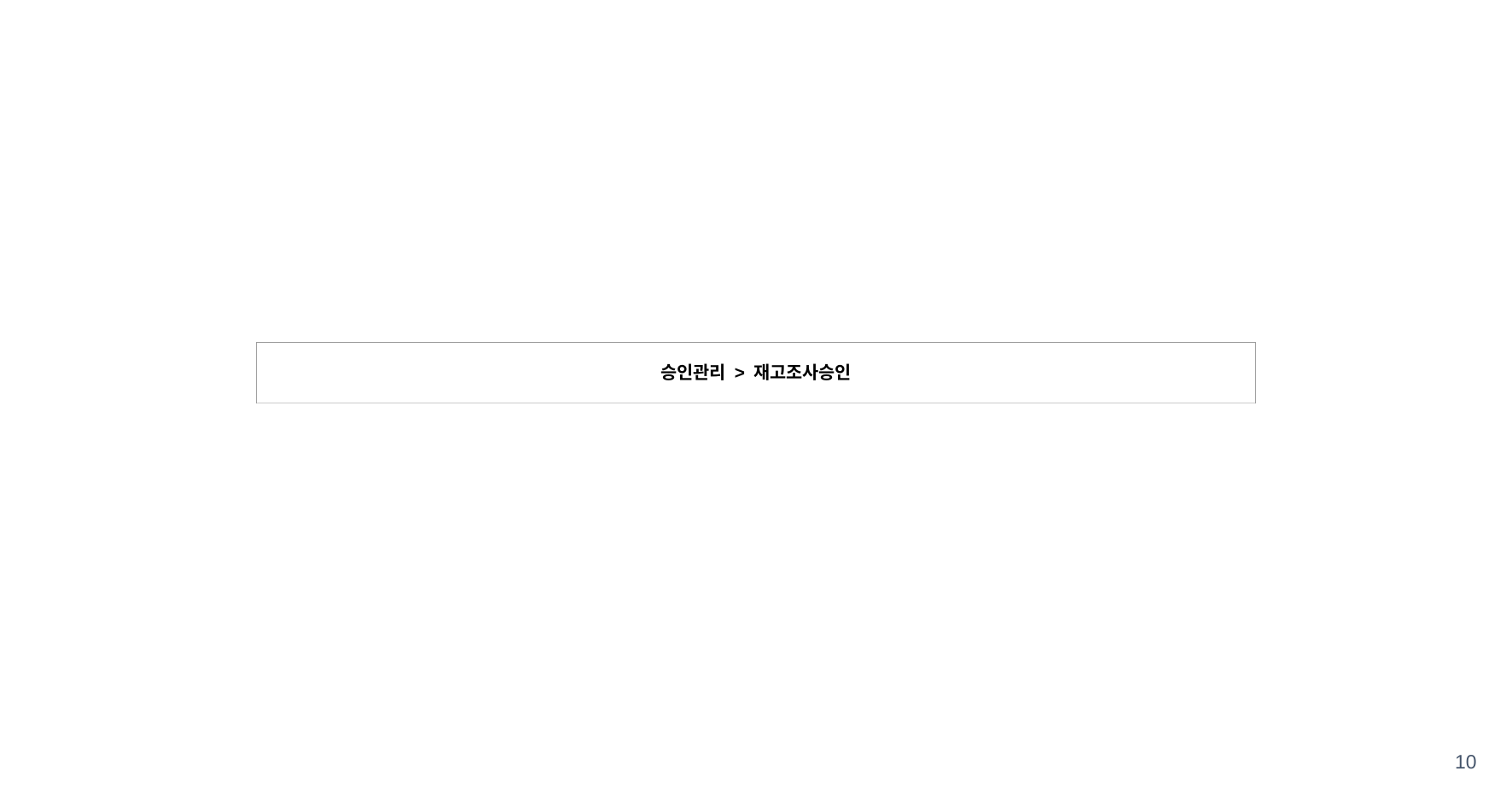

| 승인관리 > 재고조사승인 |
| --- |
10